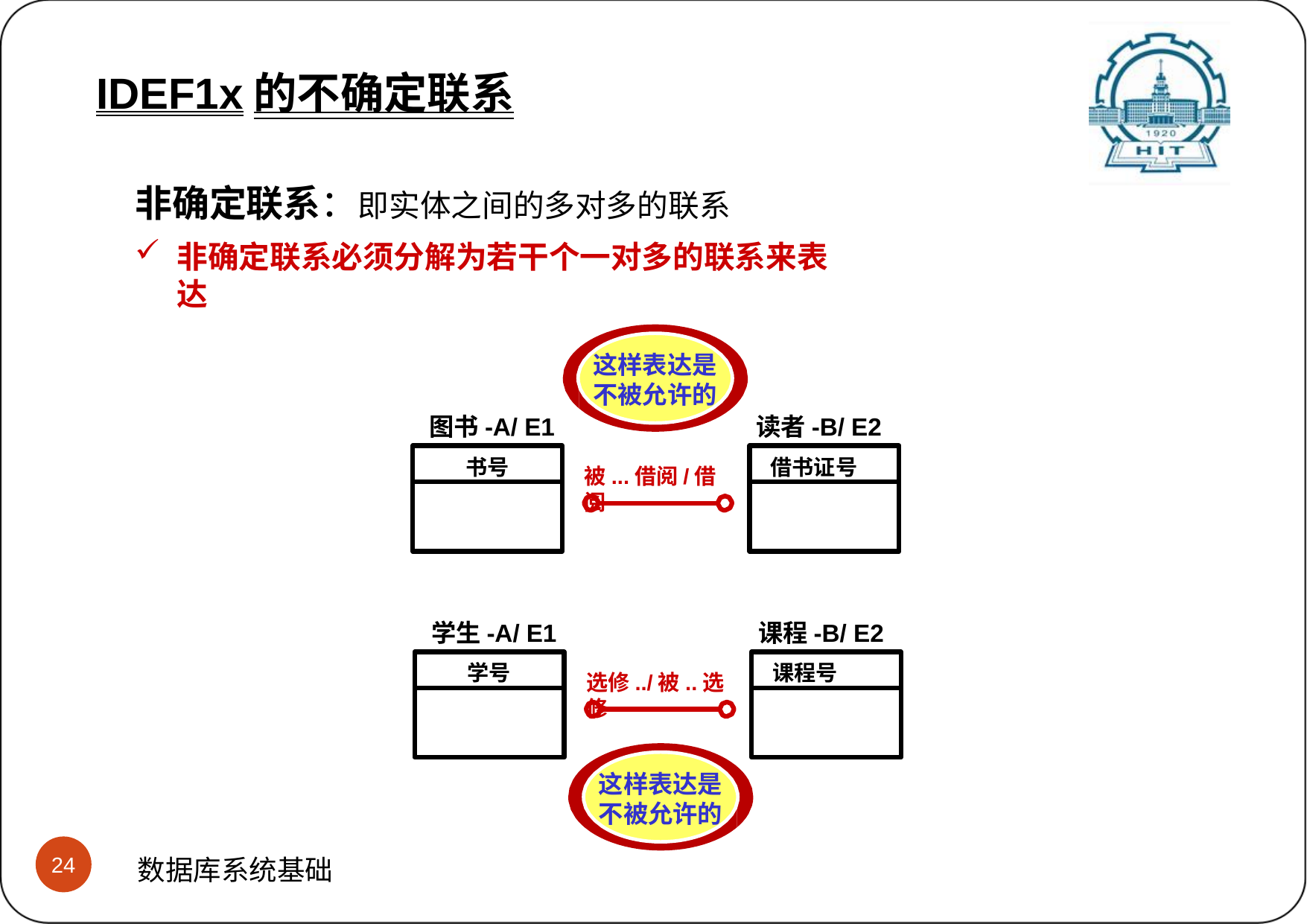

# IDEF1x的非确定联系 (2)什么是非确定性联系?
IDEF1x的不确定联系
非确定联系：即实体之间的多对多的联系
非确定联系必须分解为若干个一对多的联系来表达

这样表达是 不被允许的
图书-A/ E1
读者-B/ E2

书号
借书证号
被...借阅/借阅

学生-A/ E1
课程-B/ E2

学号
课程号
选修../被..选修

这样表达是 不被允许的